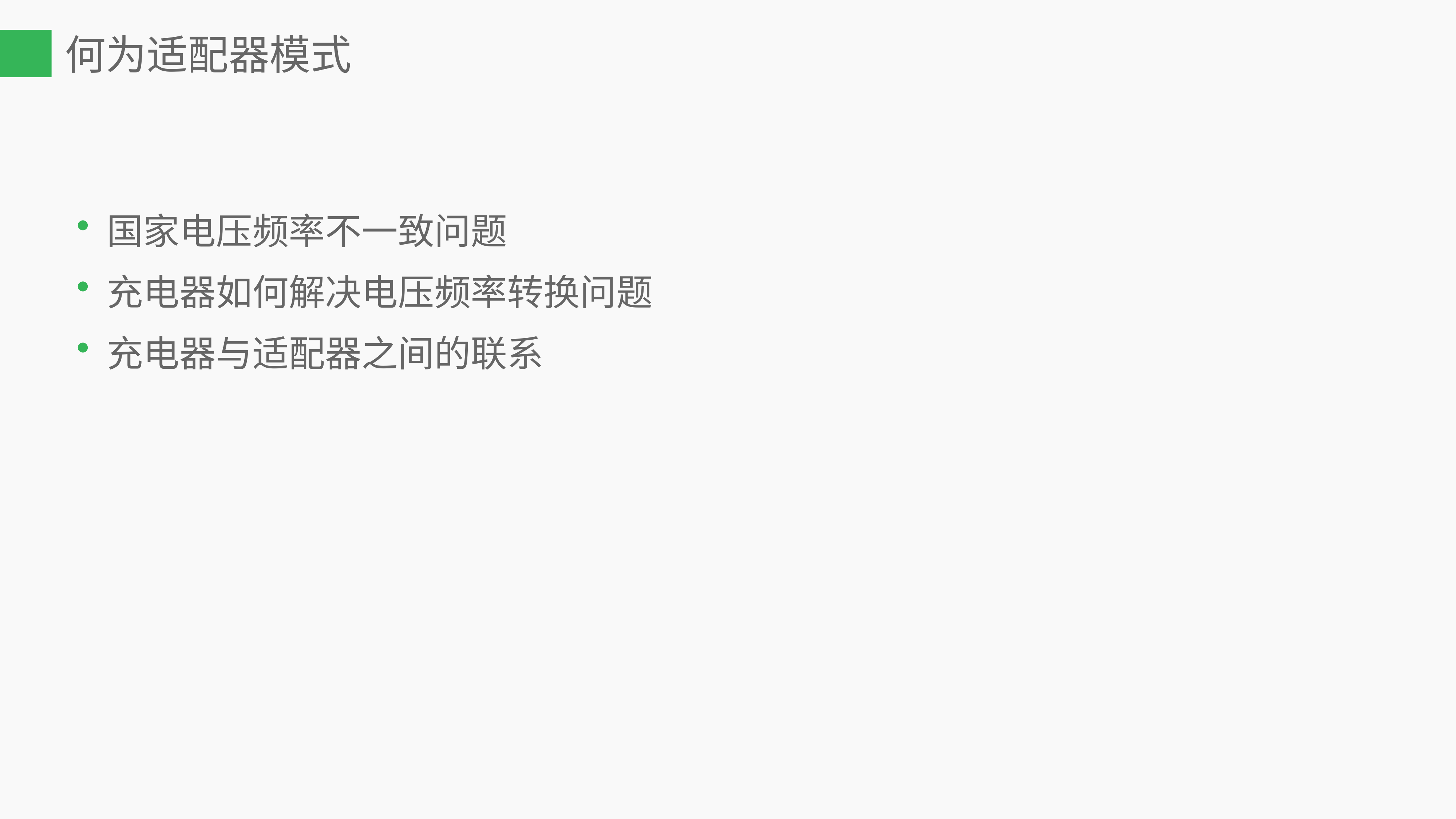

何为适配器模式

国家电压频率不一致问题
充电器如何解决电压频率转换问题
充电器与适配器之间的联系